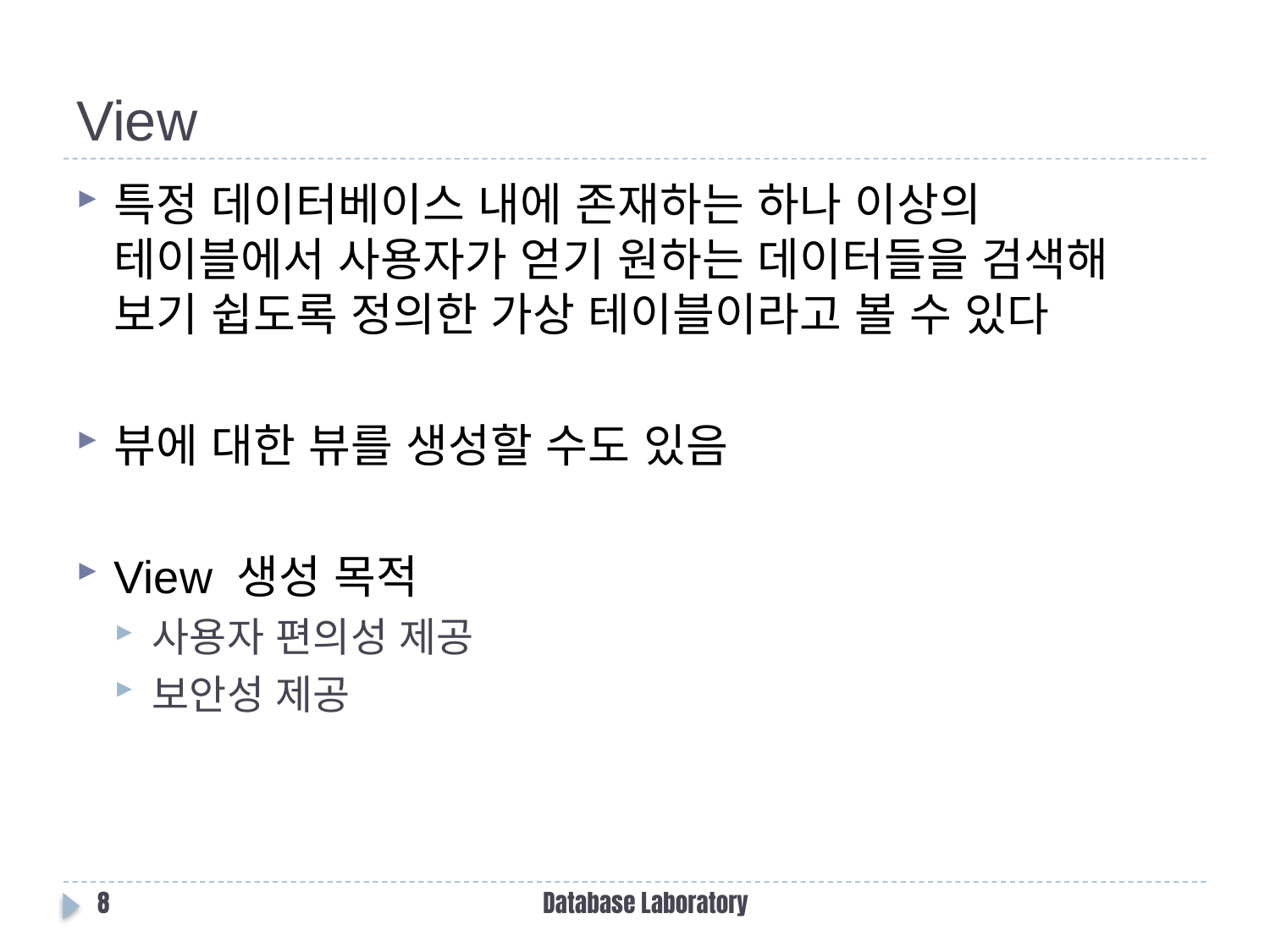

# View
특정 데이터베이스 내에 존재하는 하나 이상의 테이블에서 사용자가 얻기 원하는 데이터들을 검색해 보기 쉽도록 정의한 가상 테이블이라고 볼 수 있다

뷰에 대한 뷰를 생성할 수도 있음

View 생성 목적
사용자 편의성 제공
보안성 제공

8
Database Laboratory